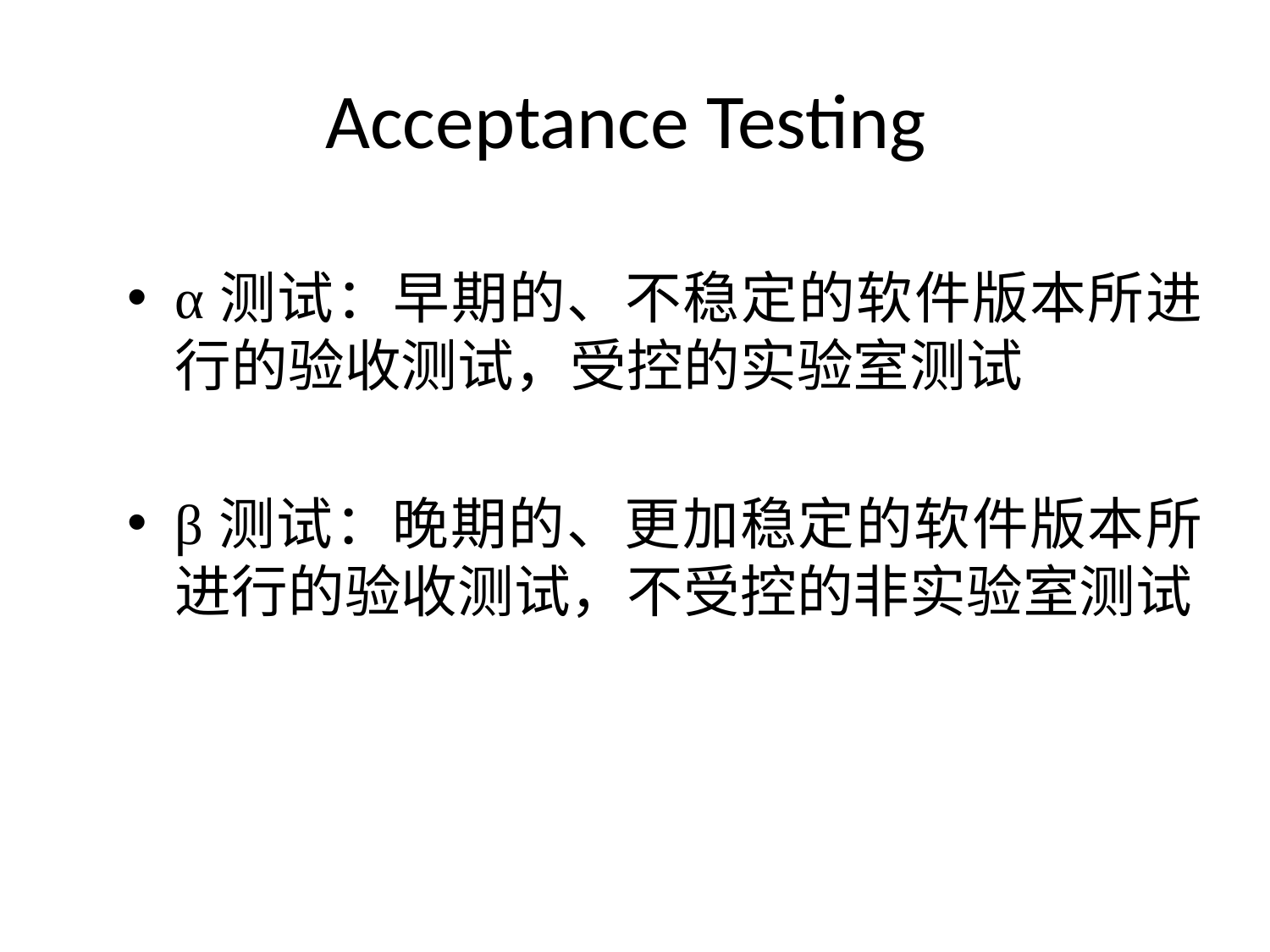

# Acceptance Testing
α测试：早期的、不稳定的软件版本所进行的验收测试，受控的实验室测试

β测试：晚期的、更加稳定的软件版本所进行的验收测试，不受控的非实验室测试
71